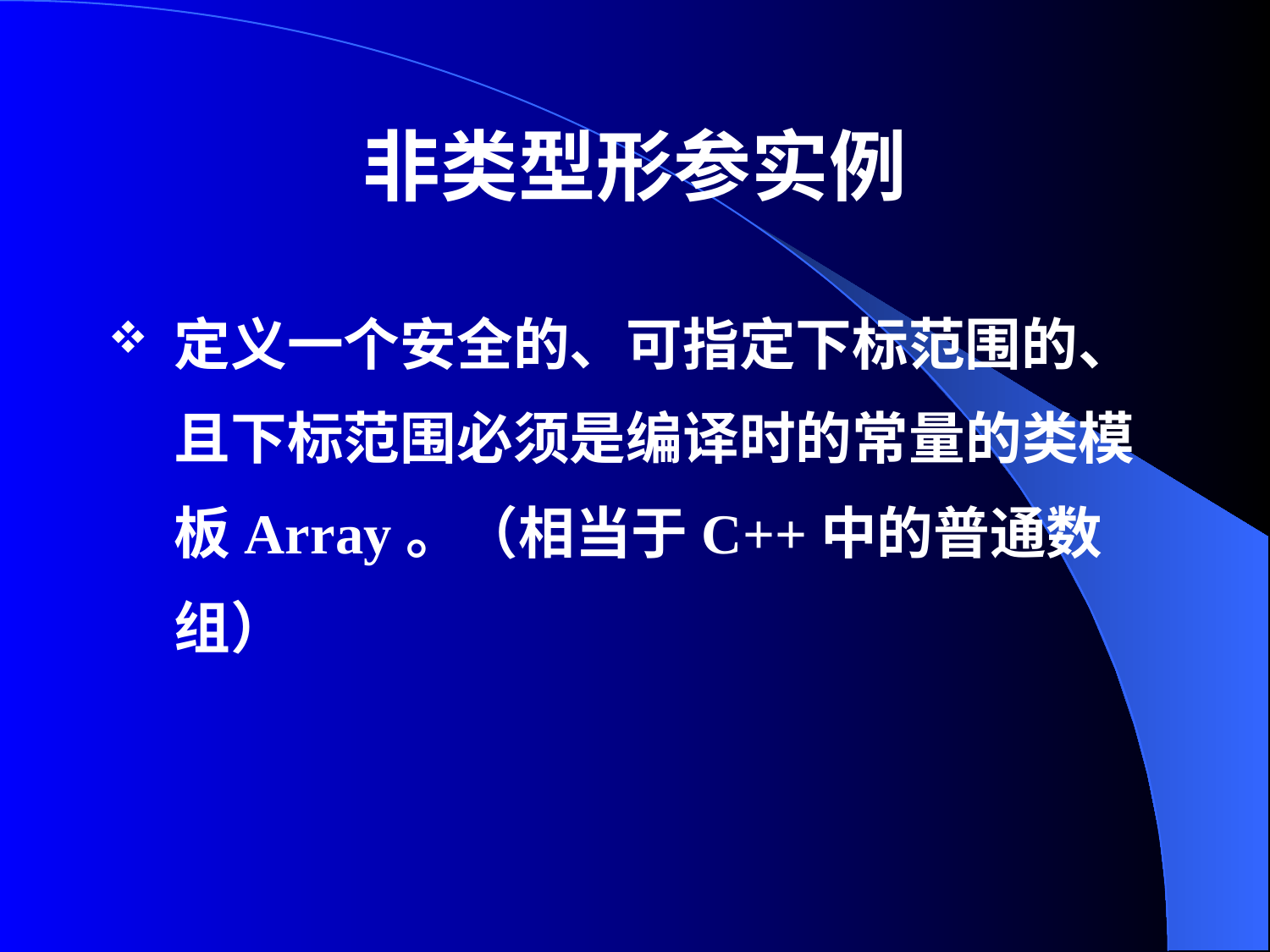

# 非类型形参实例
定义一个安全的、可指定下标范围的、且下标范围必须是编译时的常量的类模板Array。（相当于C++中的普通数组）